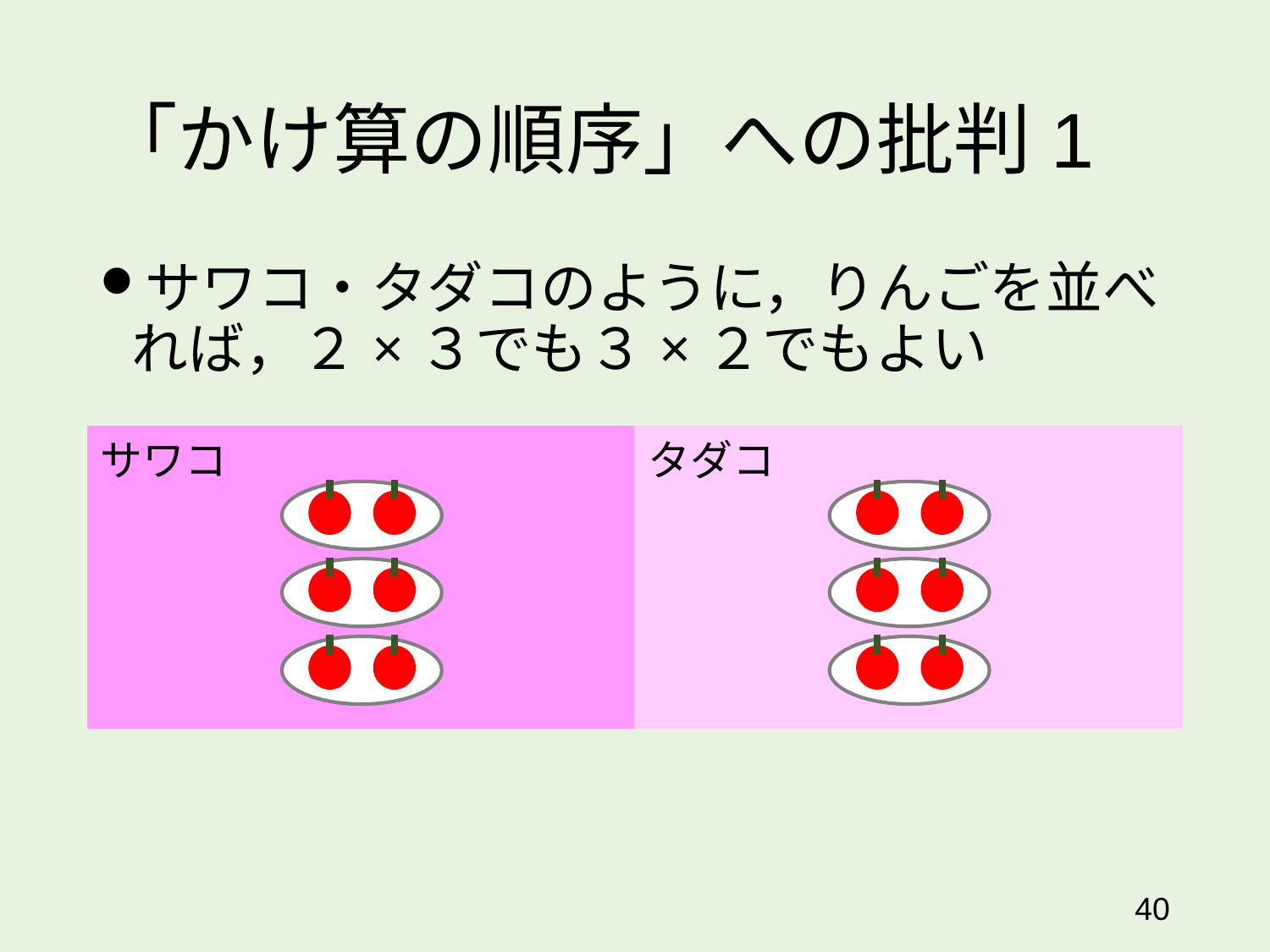

# 「かけ算の順序」への批判1
サワコ・タダコのように，りんごを並べれば，２×３でも３×２でもよい

サワコ
タダコ

40